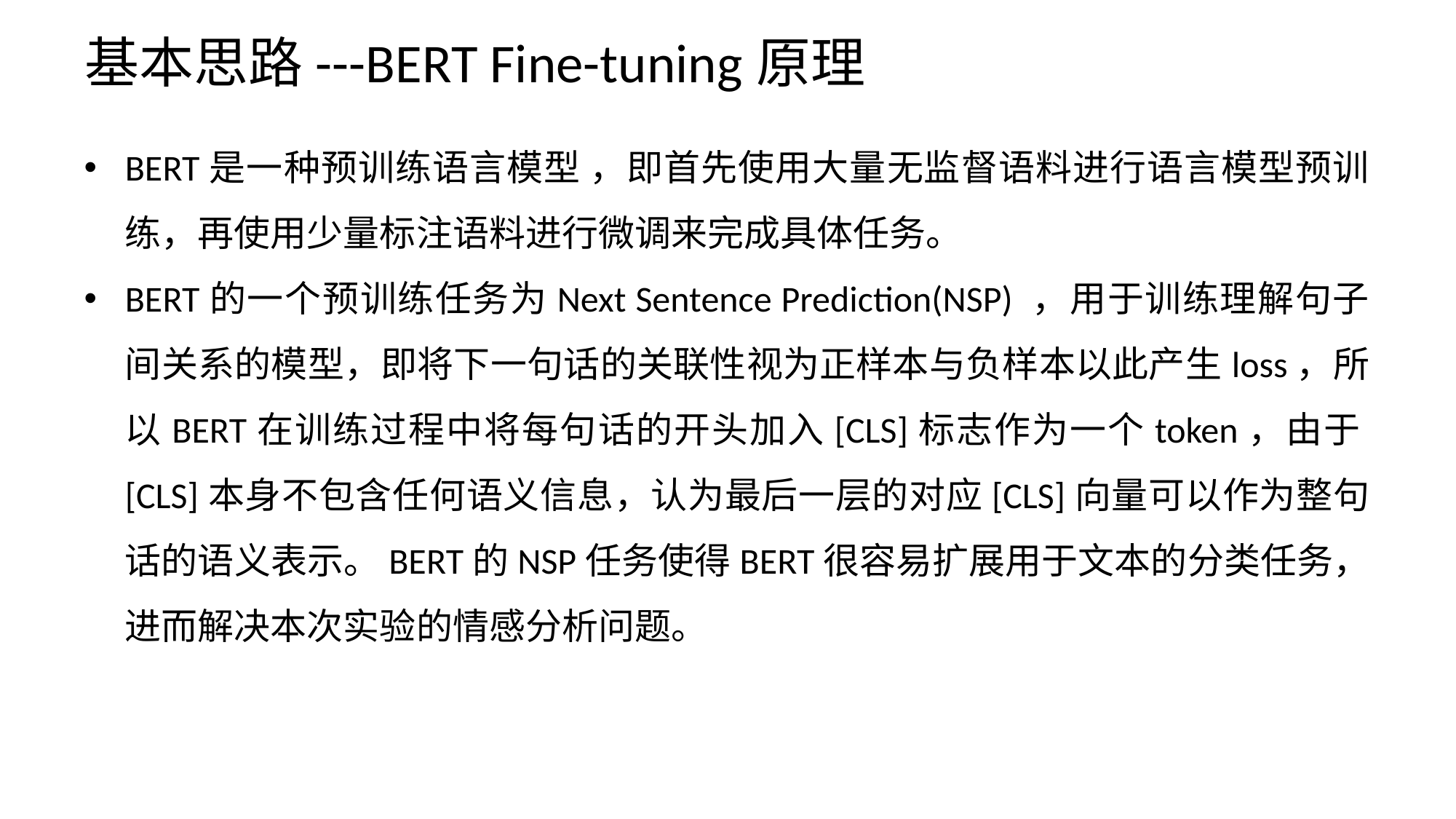

# 基本思路---BERT Fine-tuning原理
BERT是一种预训练语言模型 ，即首先使用大量无监督语料进行语言模型预训练，再使用少量标注语料进行微调来完成具体任务。
BERT的一个预训练任务为Next Sentence Prediction(NSP) ，用于训练理解句子间关系的模型，即将下一句话的关联性视为正样本与负样本以此产生loss，所以BERT在训练过程中将每句话的开头加入[CLS]标志作为一个token，由于[CLS]本身不包含任何语义信息，认为最后一层的对应[CLS]向量可以作为整句话的语义表示。BERT的NSP任务使得BERT很容易扩展用于文本的分类任务，进而解决本次实验的情感分析问题。